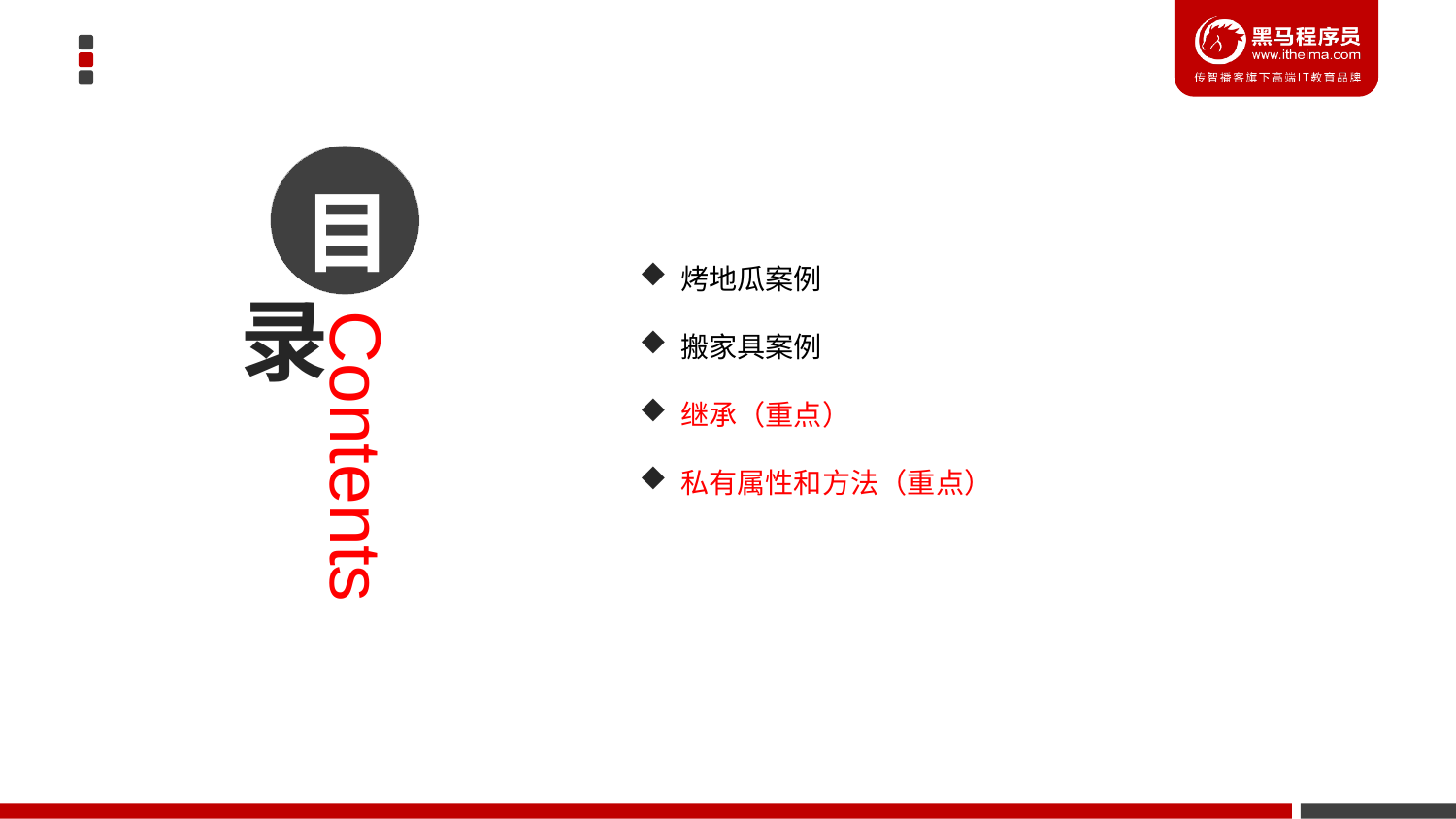

目
 烤地瓜案例
 搬家具案例
 继承（重点）
 私有属性和方法（重点）
录
Contents